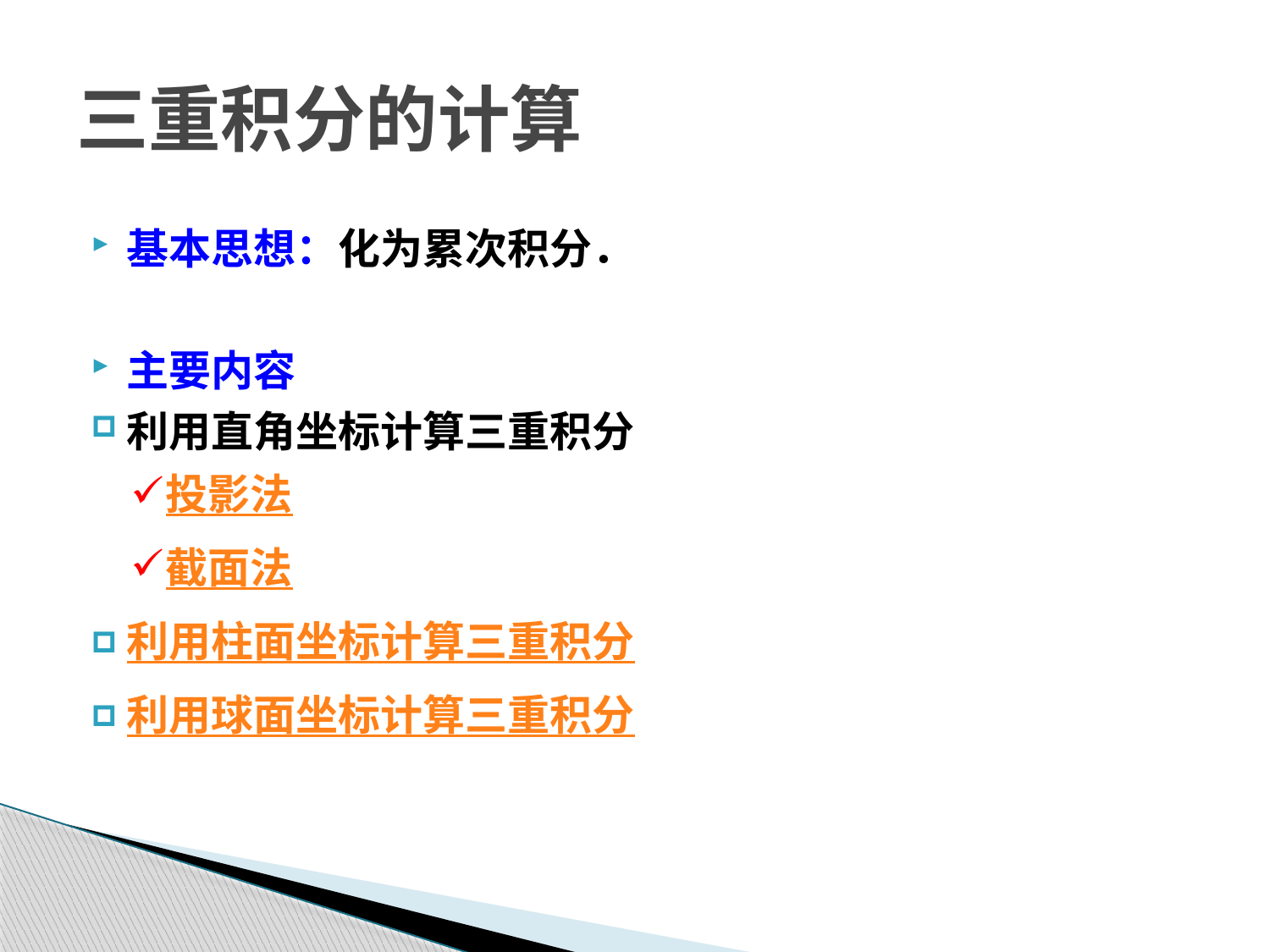

# 三重积分的计算
基本思想：化为累次积分．

主要内容
利用直角坐标计算三重积分
投影法
截面法
利用柱面坐标计算三重积分
利用球面坐标计算三重积分